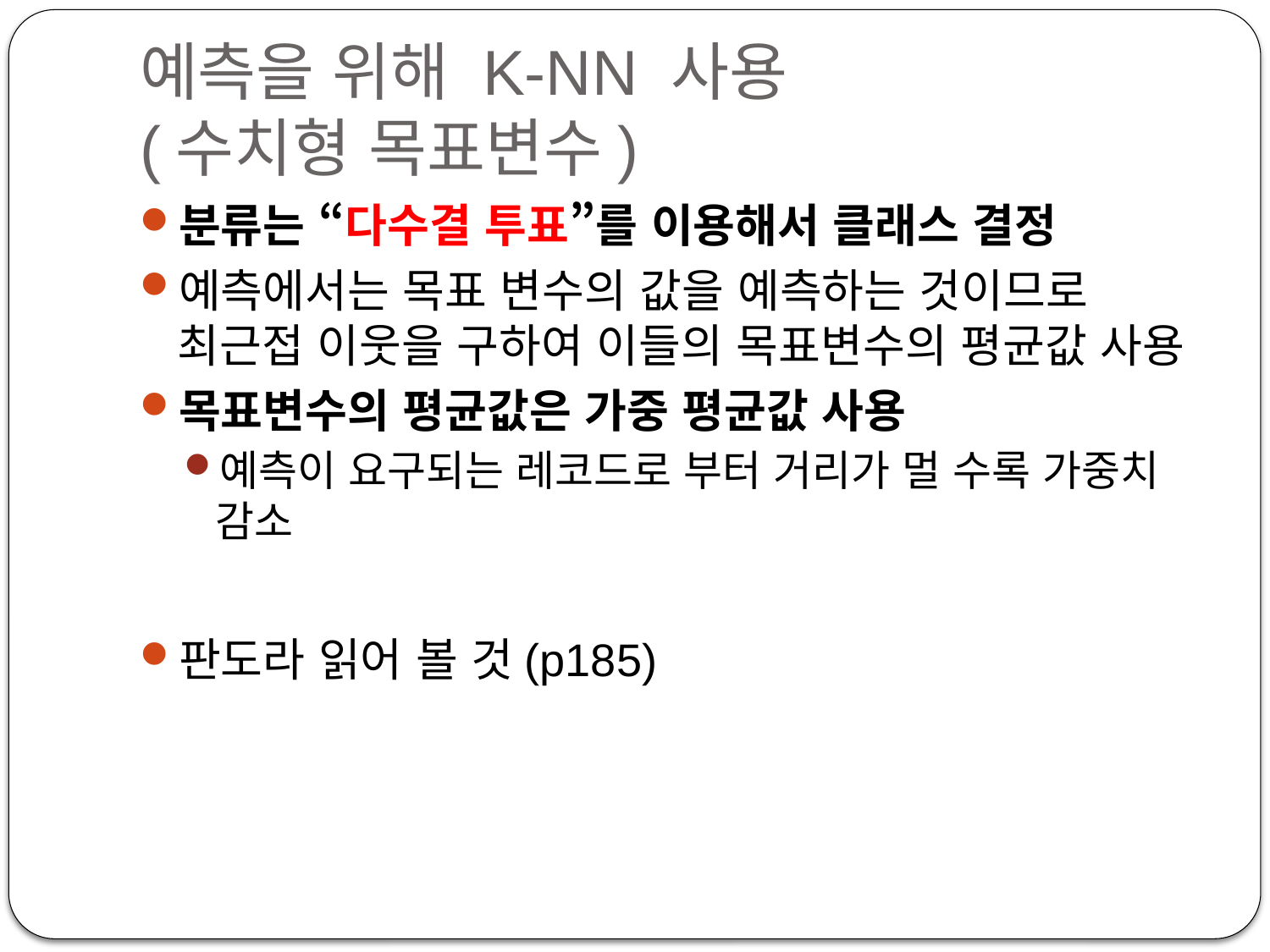

# 예측을 위해 K-NN 사용 (수치형 목표변수)
분류는 “다수결 투표”를 이용해서 클래스 결정
예측에서는 목표 변수의 값을 예측하는 것이므로 최근접 이웃을 구하여 이들의 목표변수의 평균값 사용
목표변수의 평균값은 가중 평균값 사용
예측이 요구되는 레코드로 부터 거리가 멀 수록 가중치 감소

판도라 읽어 볼 것(p185)